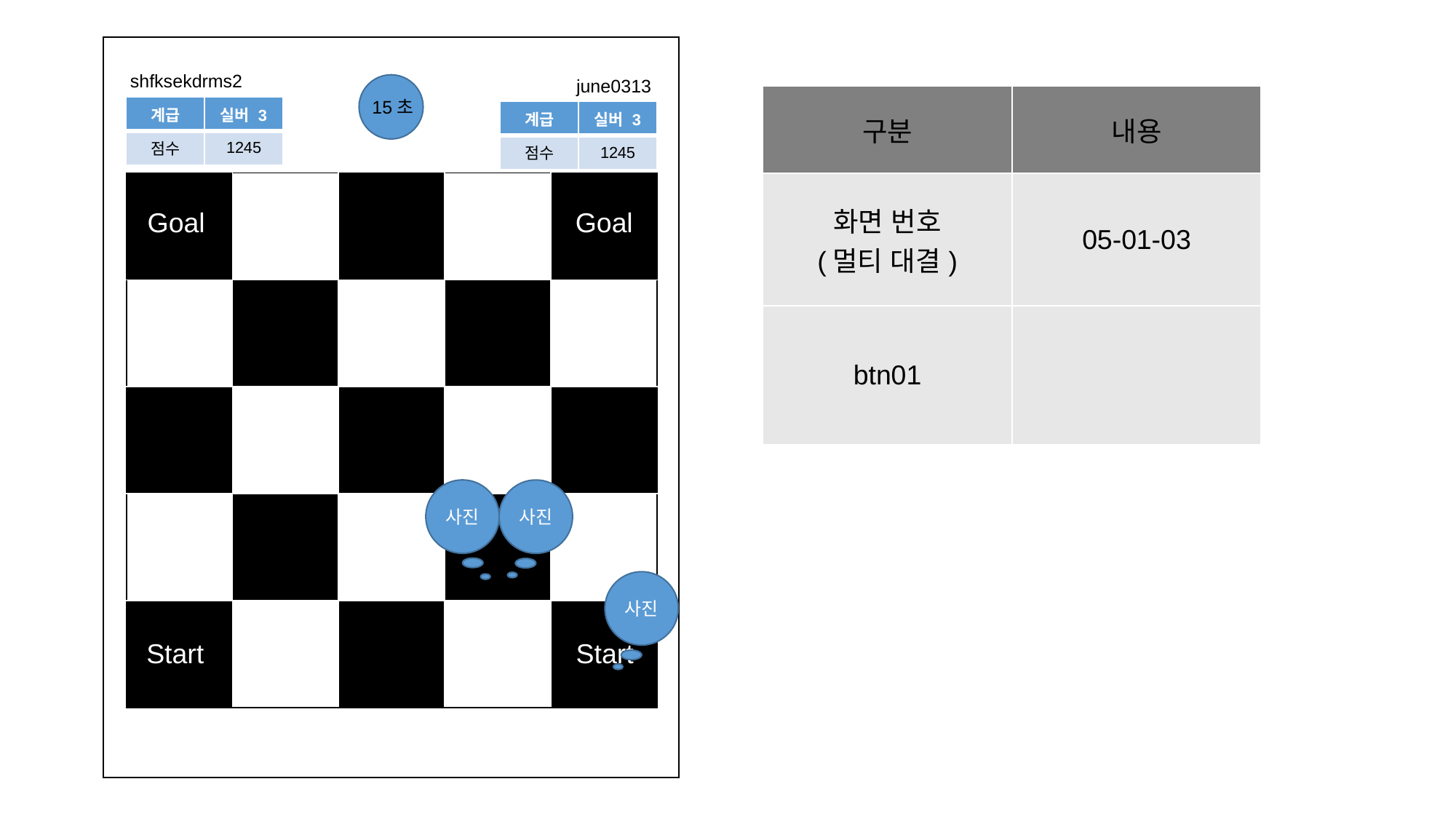

shfksekdrms2
june0313

15초
| 구분 | 내용 |
| --- | --- |
| 화면 번호 (멀티 대결) | 05-01-03 |
| btn01 |  |
| 계급 | 실버 3 |
| --- | --- |
| 점수 | 1245 |
| 계급 | 실버 3 |
| --- | --- |
| 점수 | 1245 |
|  |  |  |  |  |
| --- | --- | --- | --- | --- |
|  |  |  |  |  |
|  |  |  |  |  |
|  |  |  |  |  |
|  |  |  |  |  |
Goal
Goal

사진

사진

사진

Start
Start